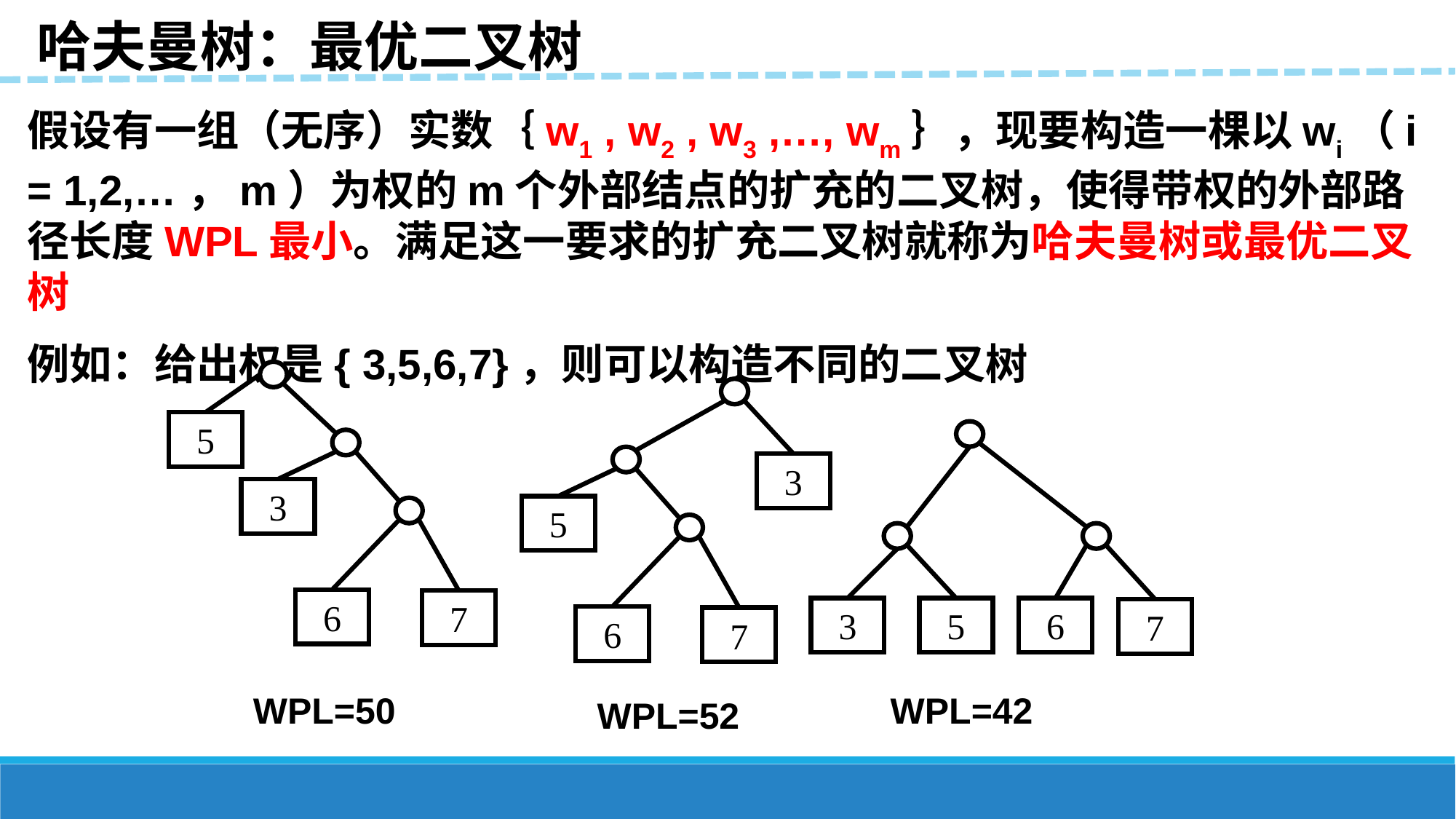

哈夫曼树：最优二叉树
假设有一组（无序）实数｛w1 , w2 , w3 ,…, wm｝，现要构造一棵以wi（i = 1,2,…，m）为权的m个外部结点的扩充的二叉树，使得带权的外部路径长度WPL最小。满足这一要求的扩充二叉树就称为哈夫曼树或最优二叉树
例如：给出权是{ 3,5,6,7}，则可以构造不同的二叉树

5

3
3
5

6
7
3
5
6
7
6
7
WPL=42
WPL=50
WPL=52